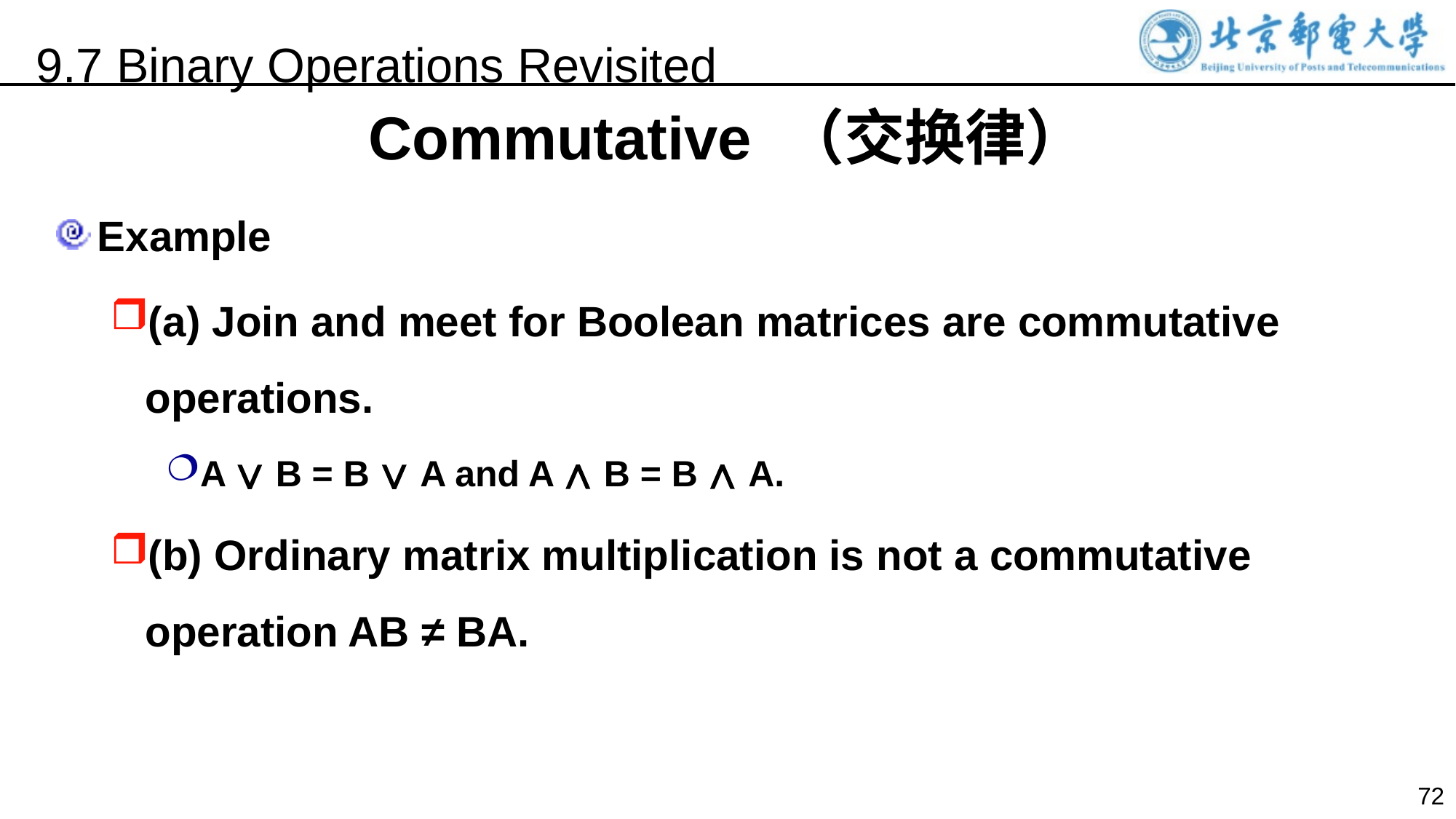

9.7 Binary Operations Revisited
Commutative （交换律）
Example
(a) Join and meet for Boolean matrices are commutative operations.
A ∨ B = B ∨ A and A ∧ B = B ∧ A.
(b) Ordinary matrix multiplication is not a commutative operation AB ≠ BA.